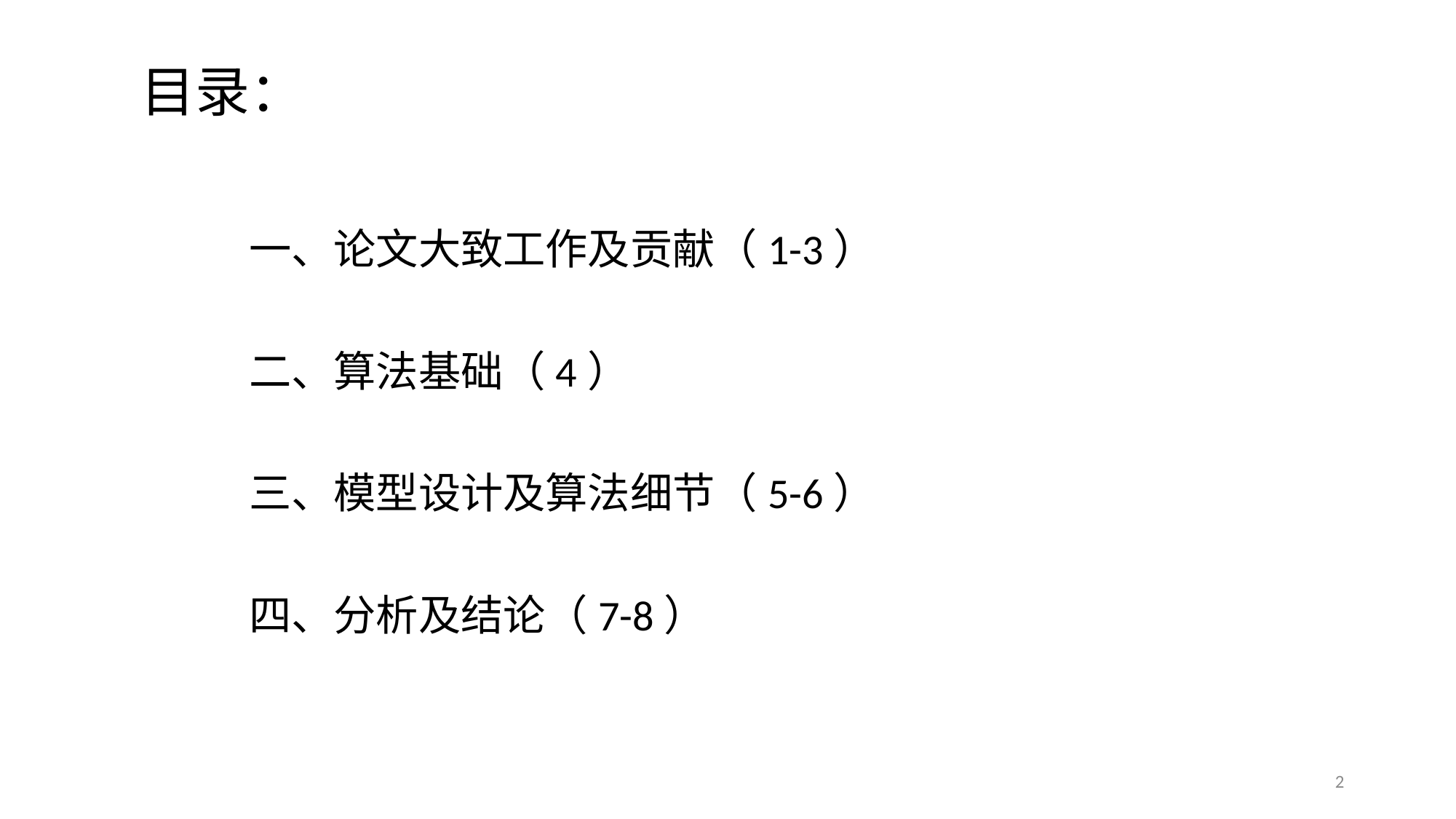

目录：
一、论文大致工作及贡献（1-3）
二、算法基础（4）
三、模型设计及算法细节（5-6）
四、分析及结论（7-8）
2